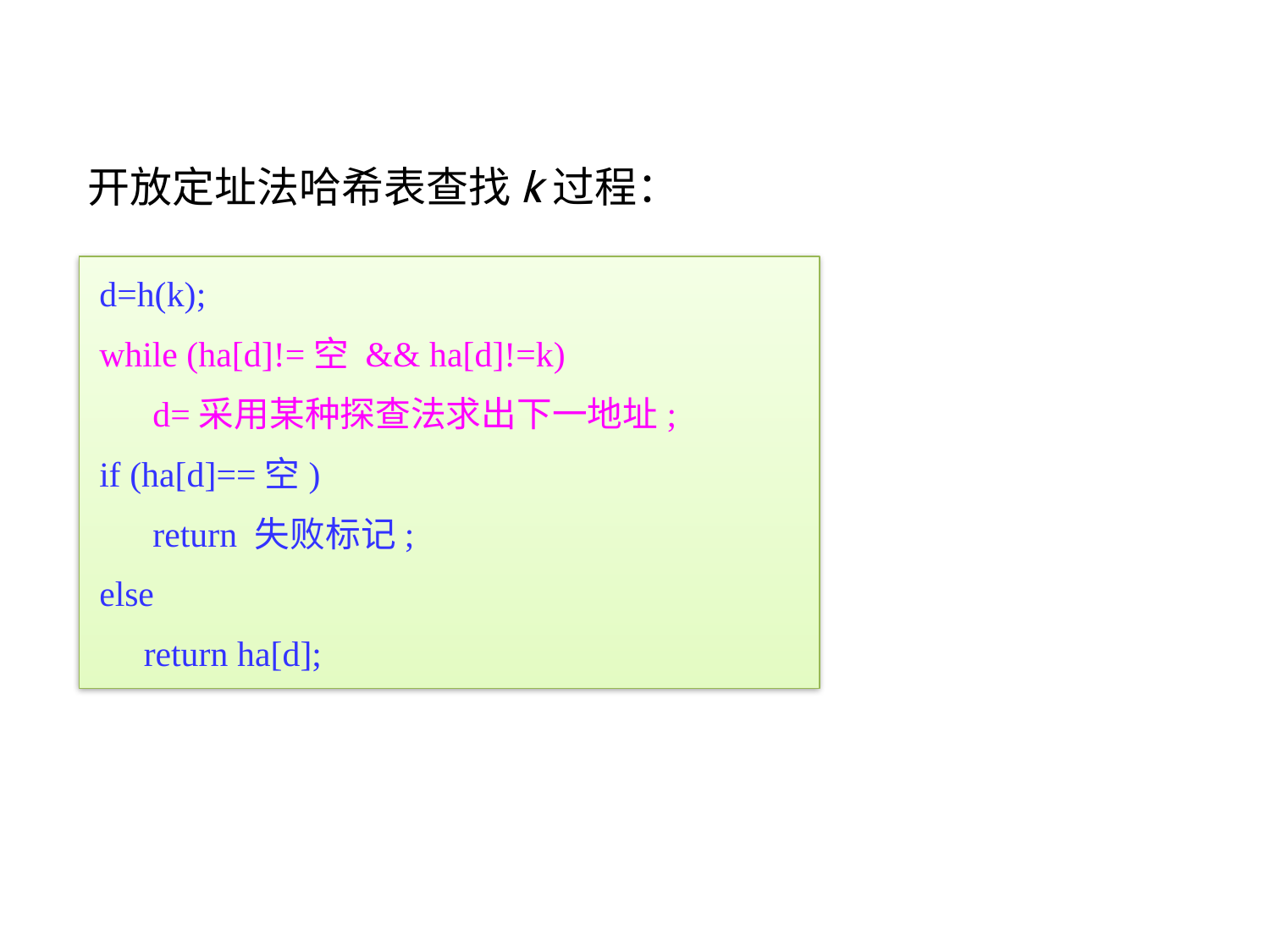

开放定址法哈希表查找k过程：
d=h(k);
while (ha[d]!=空 && ha[d]!=k)
      d=采用某种探查法求出下一地址;
if (ha[d]==空)
      return 失败标记;
else
     return ha[d];